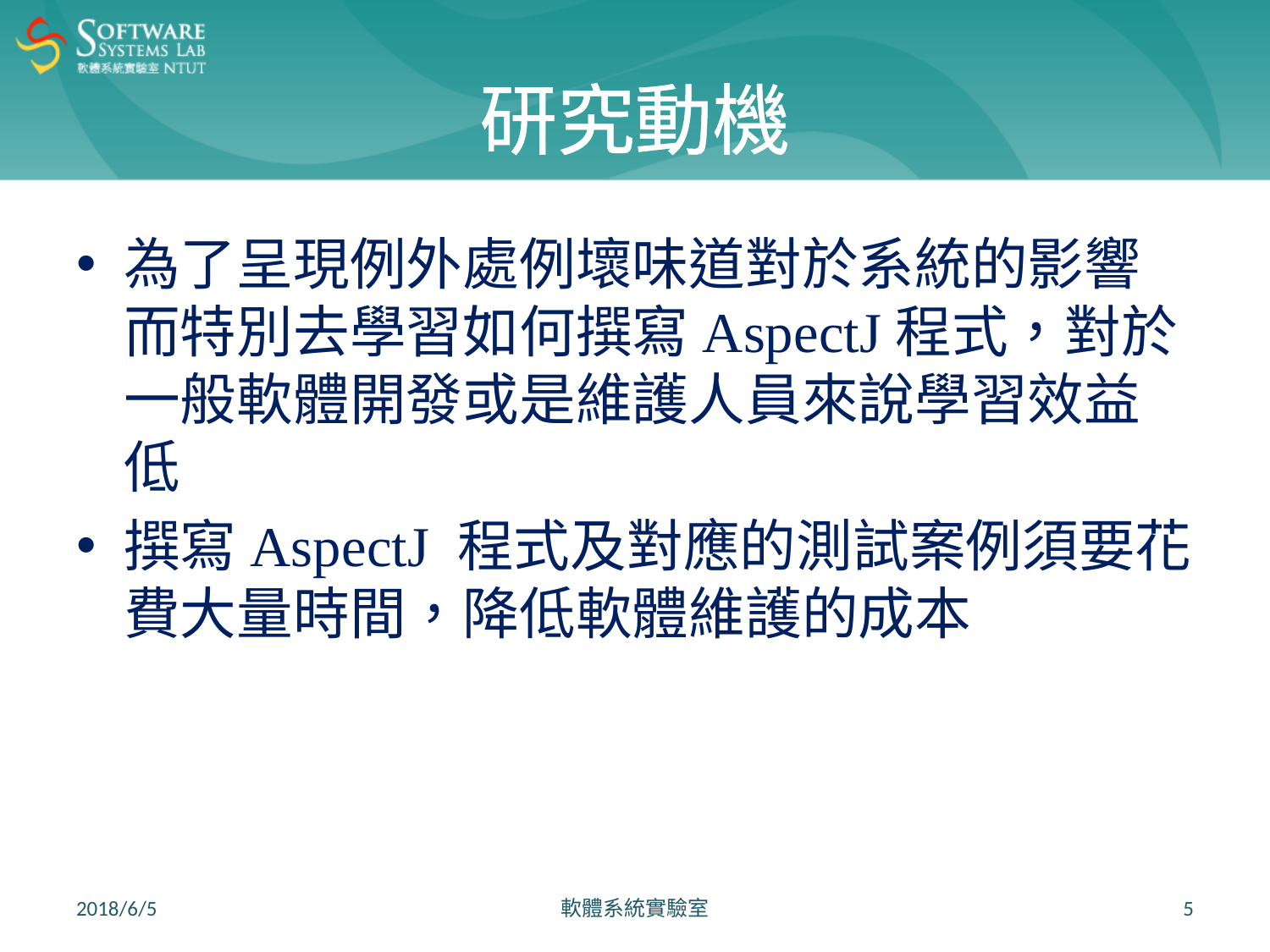

# 研究動機
為了呈現例外處例壞味道對於系統的影響而特別去學習如何撰寫AspectJ程式，對於一般軟體開發或是維護人員來說學習效益低
撰寫AspectJ 程式及對應的測試案例須要花費大量時間，降低軟體維護的成本
2018/6/5
軟體系統實驗室
5